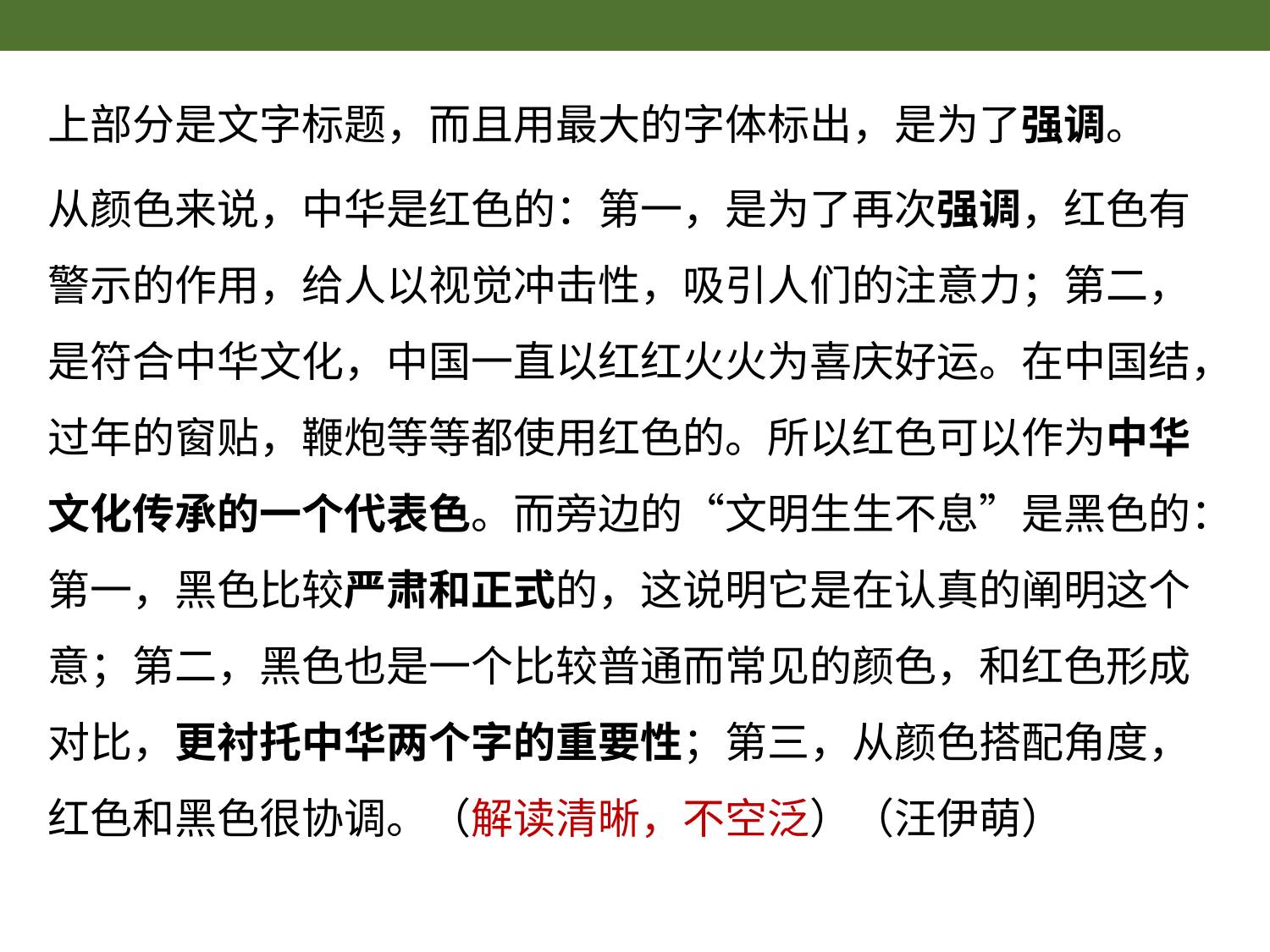

上部分是文字标题，而且用最大的字体标出，是为了强调。
从颜色来说，中华是红色的：第一，是为了再次强调，红色有警示的作用，给人以视觉冲击性，吸引人们的注意力；第二，是符合中华文化，中国一直以红红火火为喜庆好运。在中国结，过年的窗贴，鞭炮等等都使用红色的。所以红色可以作为中华文化传承的一个代表色。而旁边的“文明生生不息”是黑色的：第一，黑色比较严肃和正式的，这说明它是在认真的阐明这个意；第二，黑色也是一个比较普通而常见的颜色，和红色形成对比，更衬托中华两个字的重要性；第三，从颜色搭配角度，红色和黑色很协调。（解读清晰，不空泛）（汪伊萌）